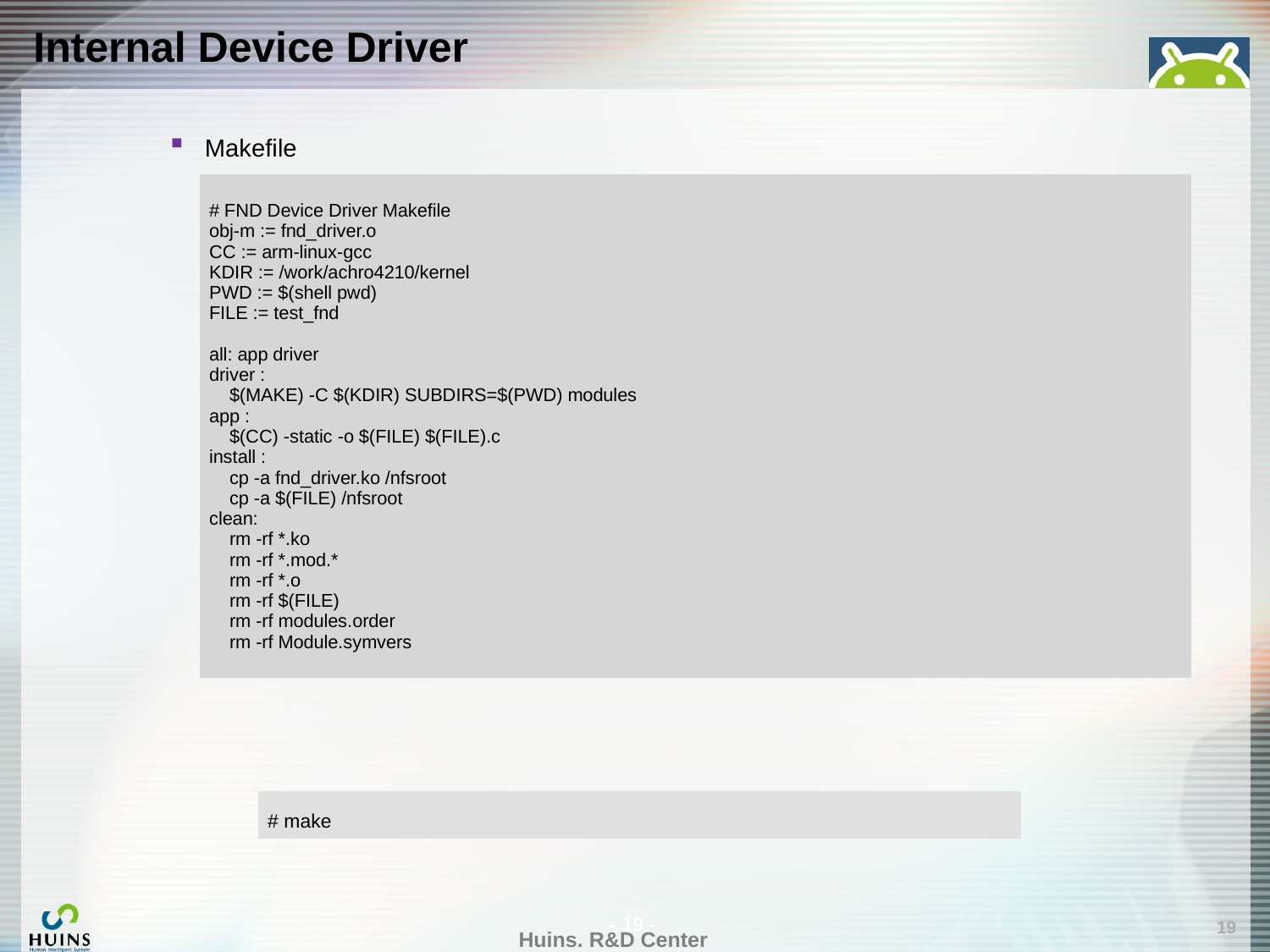

# Internal Device Driver
Makefile

컴파일 및 실행 준비
컴파일

| # FND Device Driver Makefile obj-m := fnd\_driver.o CC := arm-linux-gcc KDIR := /work/achro4210/kernel PWD := $(shell pwd) FILE := test\_fnd all: app driver driver : $(MAKE) -C $(KDIR) SUBDIRS=$(PWD) modules app : $(CC) -static -o $(FILE) $(FILE).c install : cp -a fnd\_driver.ko /nfsroot cp -a $(FILE) /nfsroot clean: rm -rf \*.ko rm -rf \*.mod.\* rm -rf \*.o rm -rf $(FILE) rm -rf modules.order rm -rf Module.symvers |
| --- |
| # make |
| --- |
19